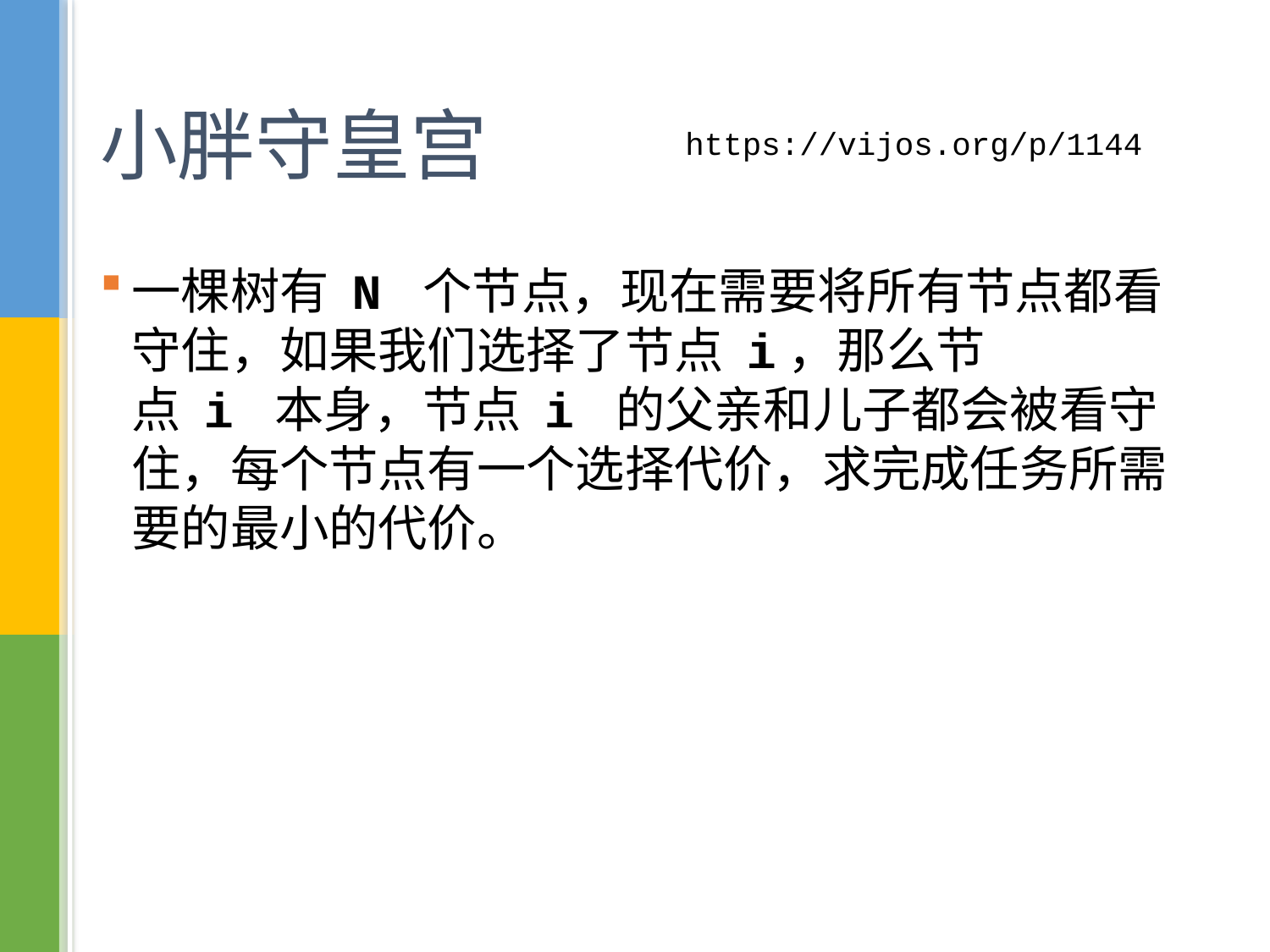

# 小胖守皇宫
https://vijos.org/p/1144
一棵树有 N 个节点，现在需要将所有节点都看守住，如果我们选择了节点 i，那么节点 i 本身，节点 i 的父亲和儿子都会被看守住，每个节点有一个选择代价，求完成任务所需要的最小的代价。